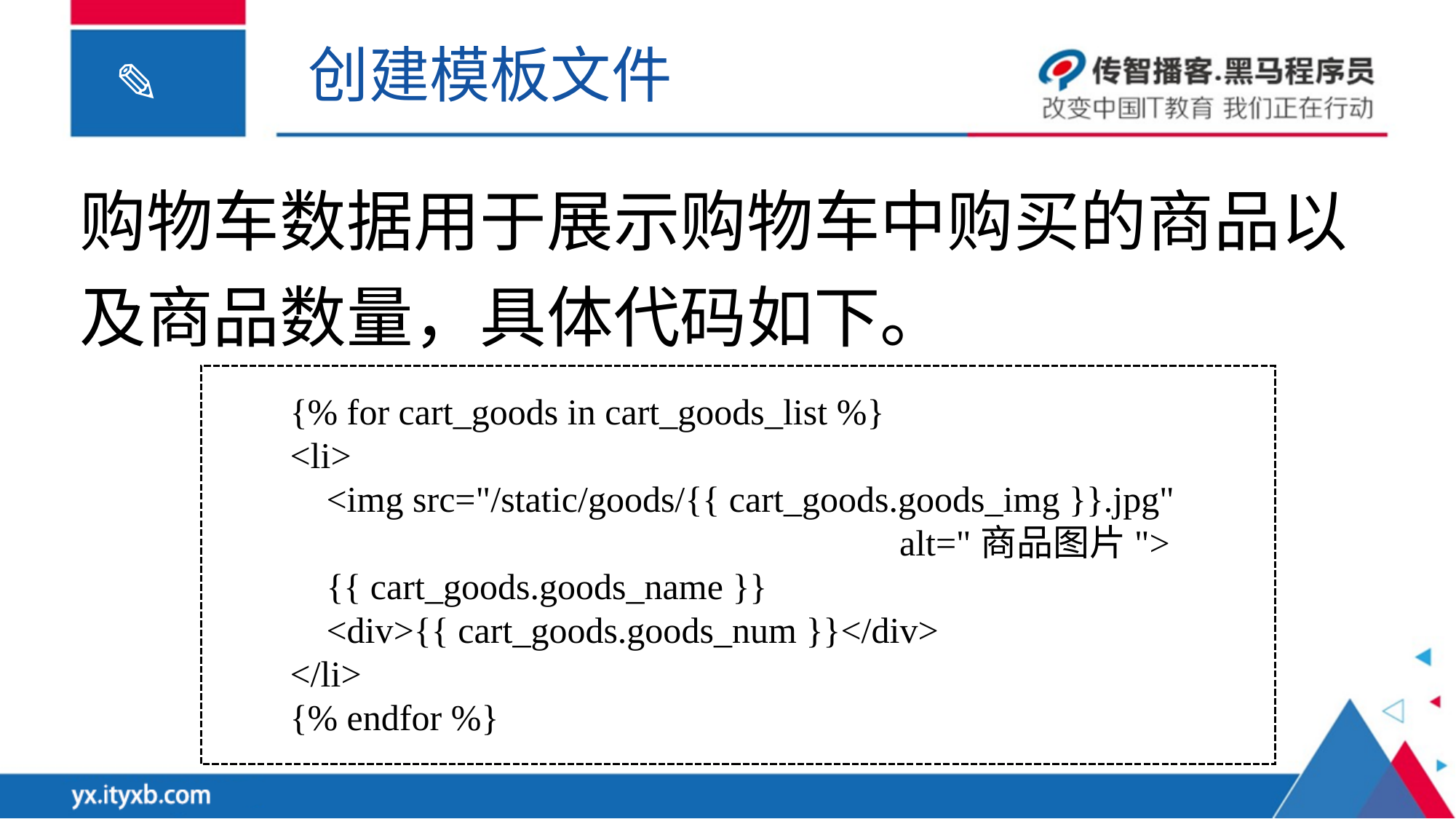

创建模板文件
购物车数据用于展示购物车中购买的商品以及商品数量，具体代码如下。

{% for cart_goods in cart_goods_list %}
<li>
    <img src="/static/goods/{{ cart_goods.goods_img }}.jpg"
                                                                   alt="商品图片">
    {{ cart_goods.goods_name }}
    <div>{{ cart_goods.goods_num }}</div>
</li>
{% endfor %}